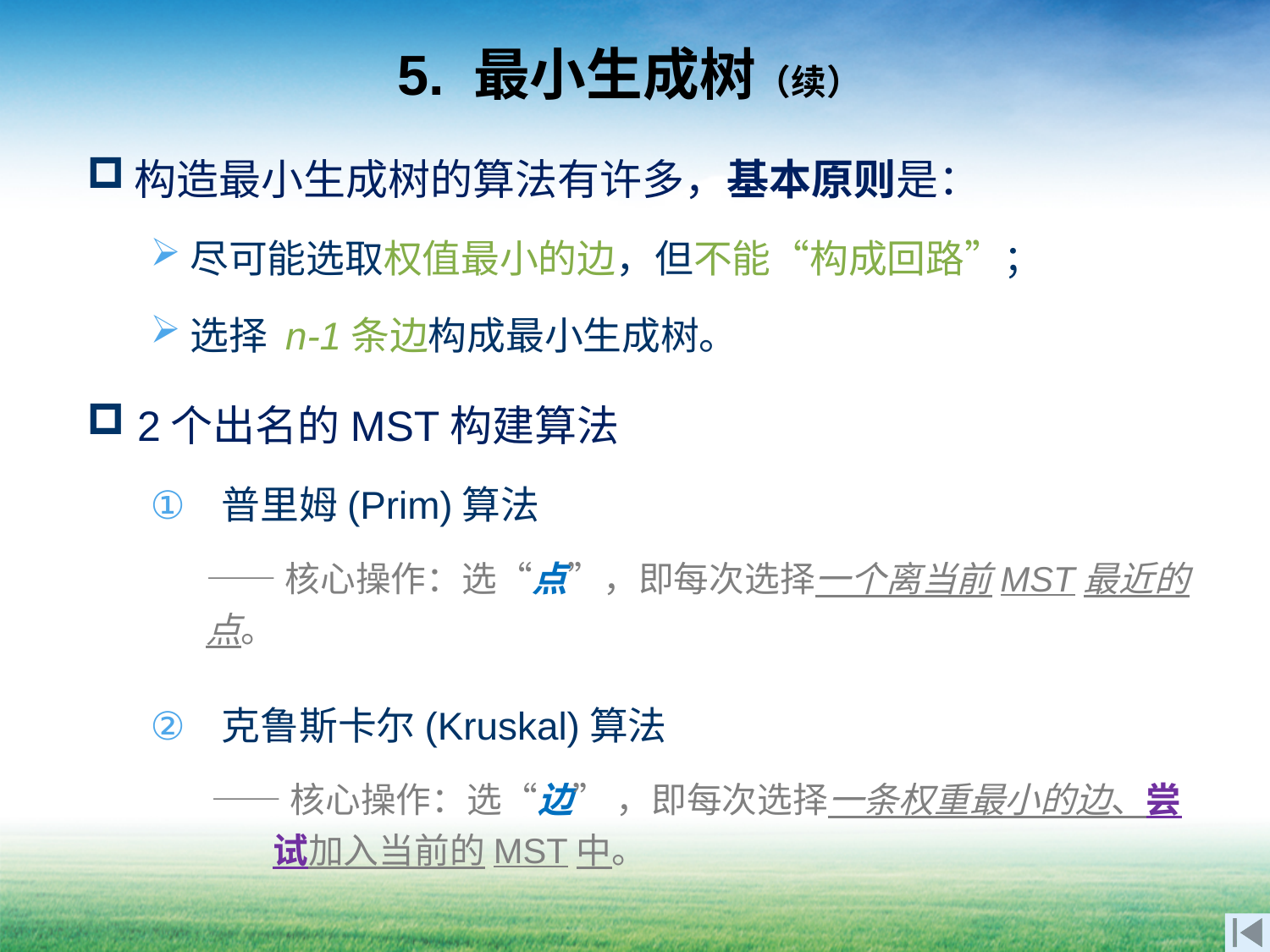

# 5. 最小生成树（续）
构造最小生成树的算法有许多，基本原则是：
尽可能选取权值最小的边，但不能“构成回路”；
选择 n-1条边构成最小生成树。
2个出名的MST构建算法
普里姆(Prim)算法
——核心操作：选“点”，即每次选择一个离当前MST最近的点。
克鲁斯卡尔(Kruskal)算法
——核心操作：选“边” ，即每次选择一条权重最小的边、尝试加入当前的MST中。